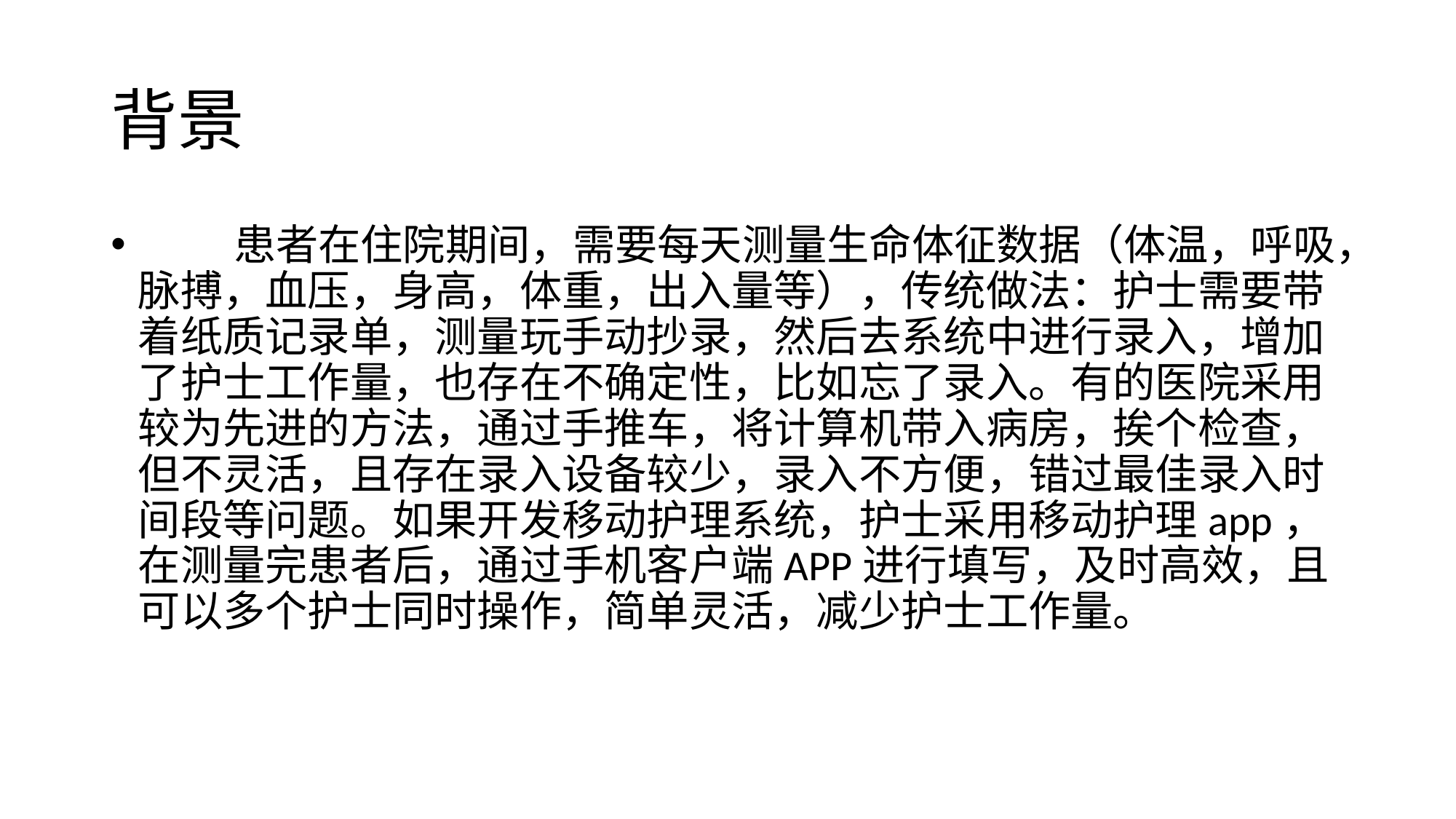

# 背景
         患者在住院期间，需要每天测量生命体征数据（体温，呼吸，脉搏，血压，身高，体重，出入量等），传统做法：护士需要带着纸质记录单，测量玩手动抄录，然后去系统中进行录入，增加了护士工作量，也存在不确定性，比如忘了录入。有的医院采用较为先进的方法，通过手推车，将计算机带入病房，挨个检查，但不灵活，且存在录入设备较少，录入不方便，错过最佳录入时间段等问题。如果开发移动护理系统，护士采用移动护理app，在测量完患者后，通过手机客户端APP进行填写，及时高效，且可以多个护士同时操作，简单灵活，减少护士工作量。